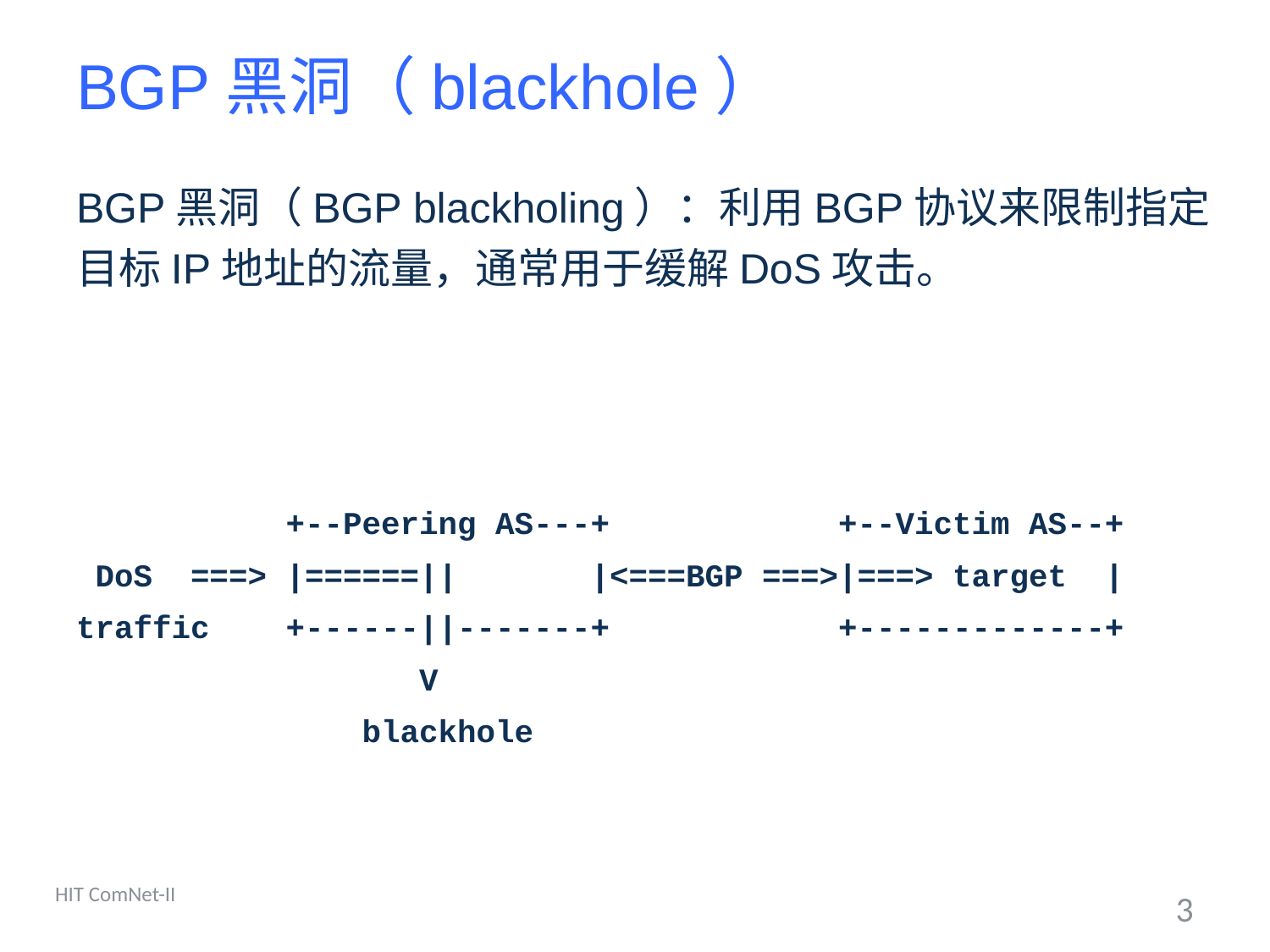

# BGP黑洞（blackhole）
BGP黑洞（BGP blackholing）：利用BGP协议来限制指定目标IP地址的流量，通常用于缓解DoS攻击。

           +--Peering AS---+            +--Victim AS--+
 DoS  ===> |======||       |<===BGP ===>|===> target  |
traffic    +------||-------+            +-------------+
                  V
               blackhole

HIT ComNet-II
3